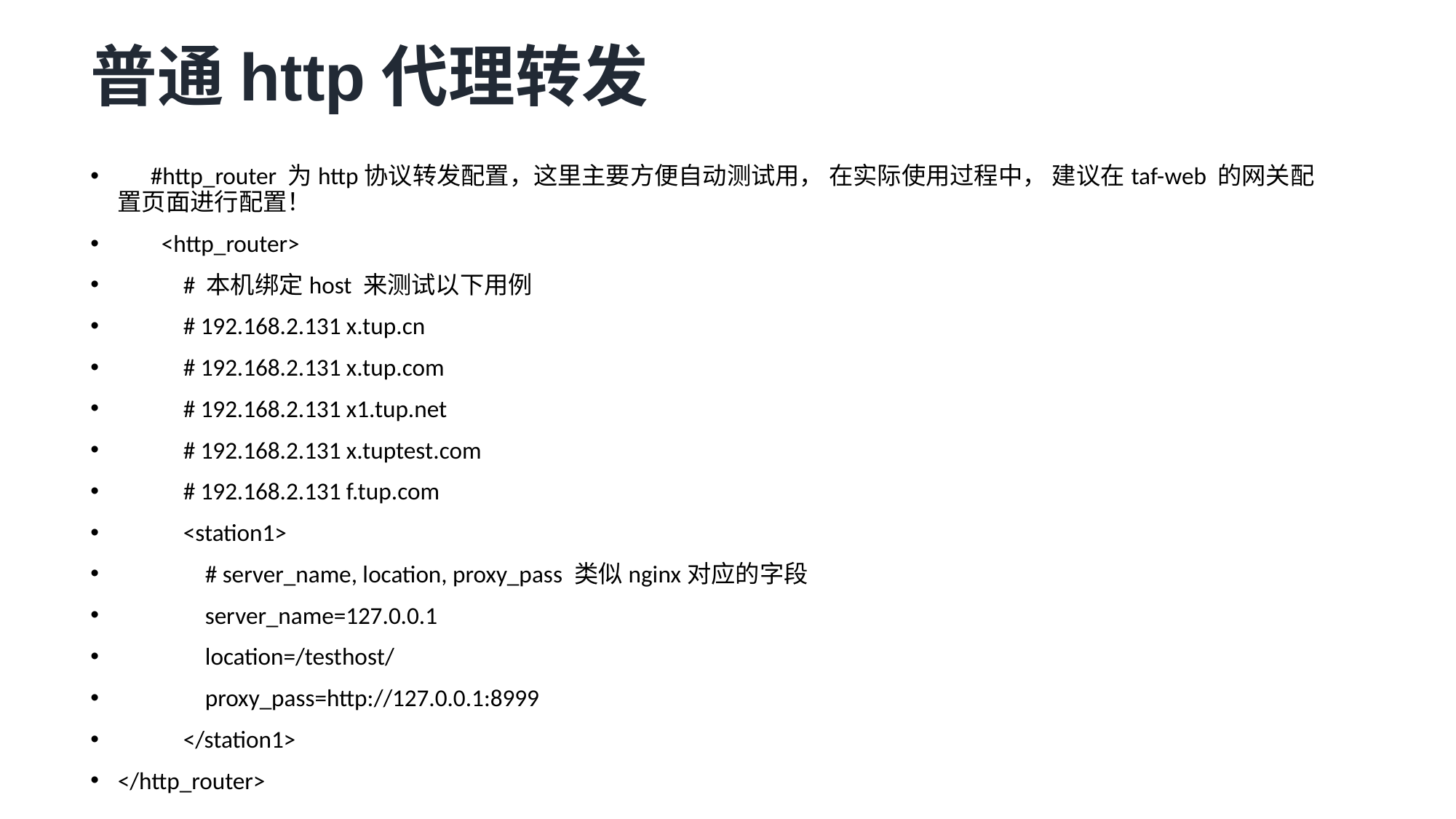

# 普通http代理转发
      #http_router 为http协议转发配置，这里主要方便自动测试用， 在实际使用过程中， 建议在taf-web 的网关配置页面进行配置！
        <http_router>
            # 本机绑定host 来测试以下用例
            # 192.168.2.131 x.tup.cn
            # 192.168.2.131 x.tup.com
            # 192.168.2.131 x1.tup.net
            # 192.168.2.131 x.tuptest.com
            # 192.168.2.131 f.tup.com
            <station1>
                # server_name, location, proxy_pass 类似nginx对应的字段
                server_name=127.0.0.1
                location=/testhost/
                proxy_pass=http://127.0.0.1:8999
            </station1>
</http_router>